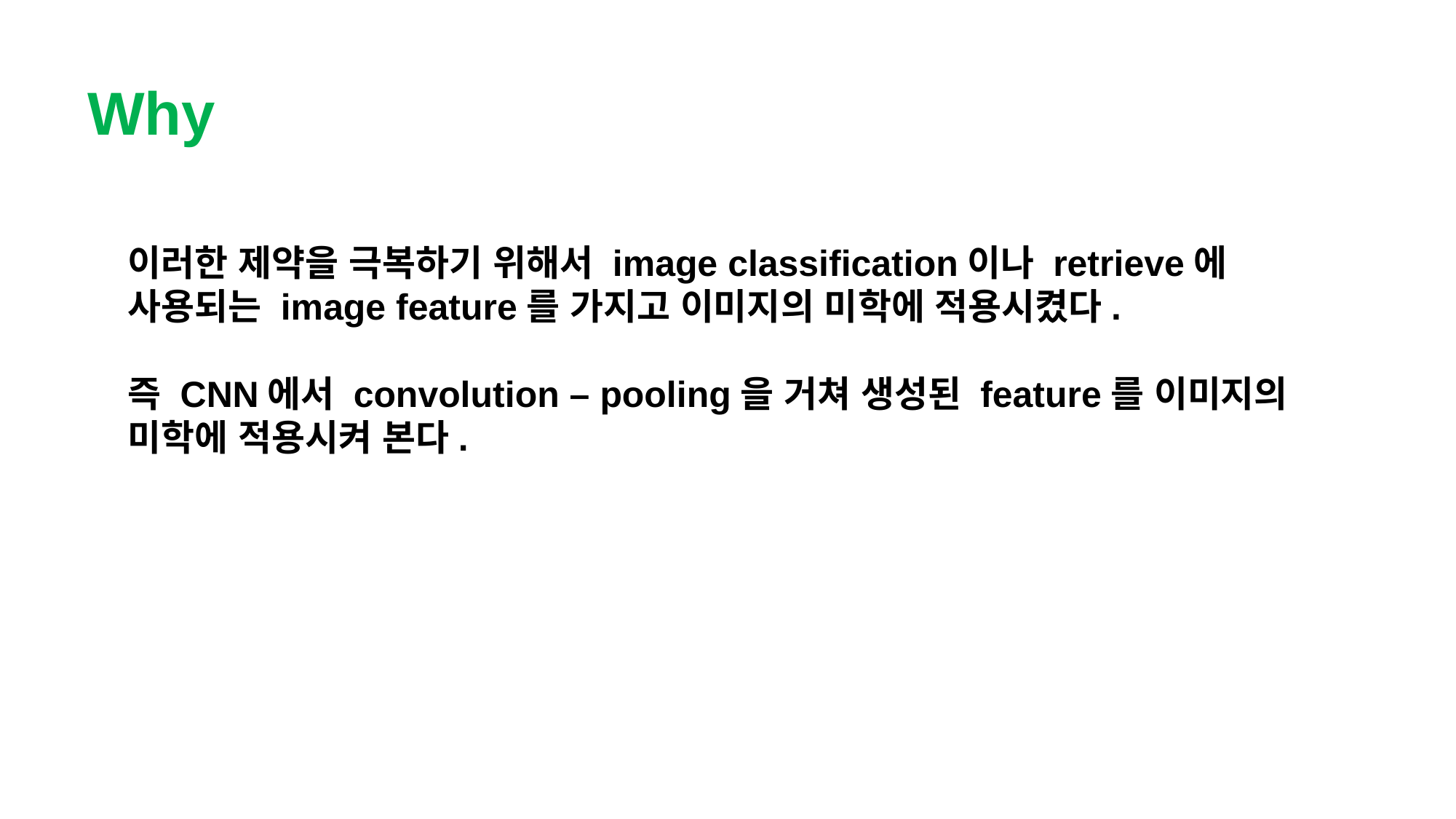

Why
이러한 제약을 극복하기 위해서 image classification이나 retrieve에 사용되는 image feature를 가지고 이미지의 미학에 적용시켰다.

즉 CNN에서 convolution – pooling을 거쳐 생성된 feature를 이미지의 미학에 적용시켜 본다.